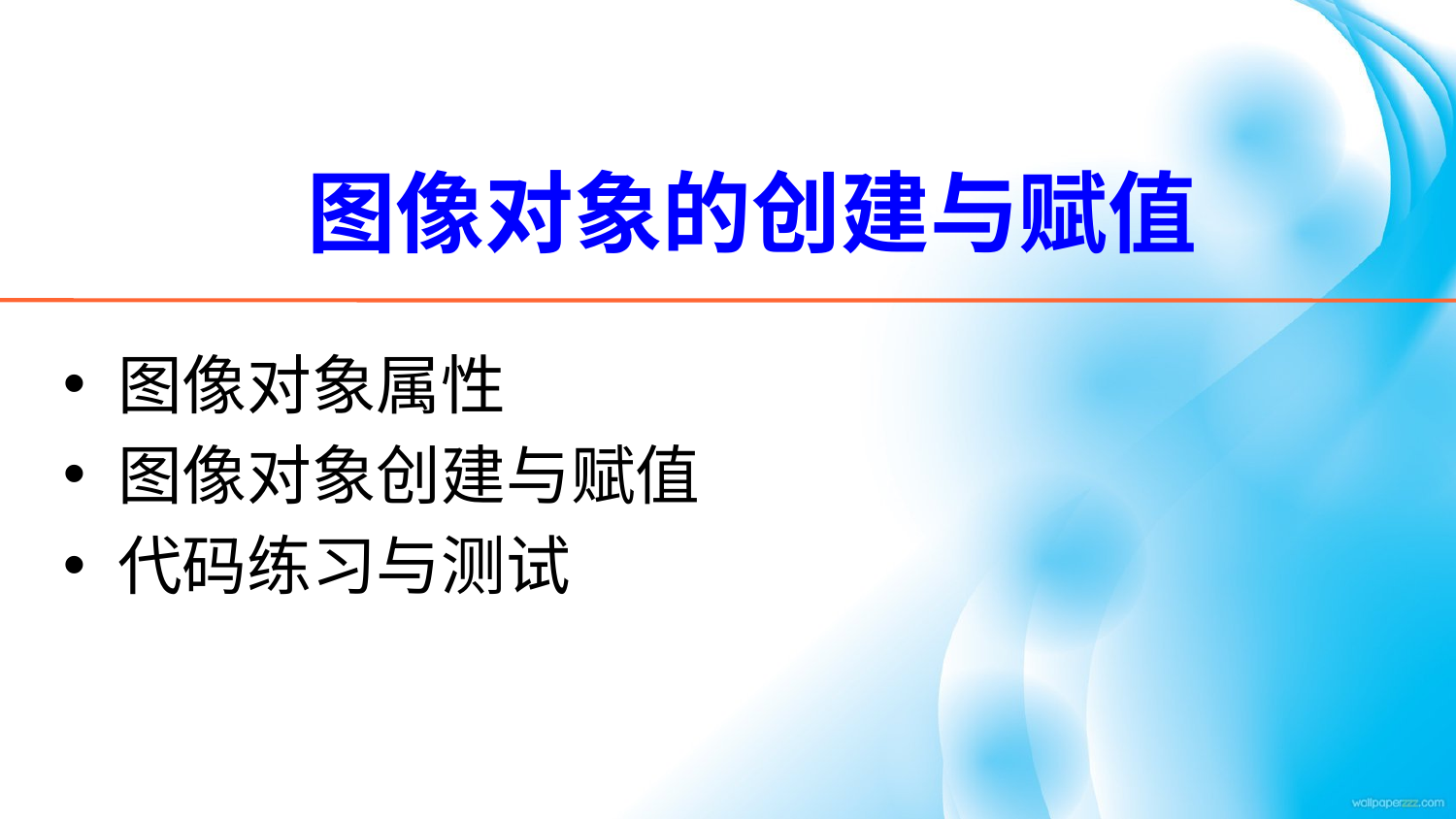

# 图像对象的创建与赋值
图像对象属性
图像对象创建与赋值
代码练习与测试